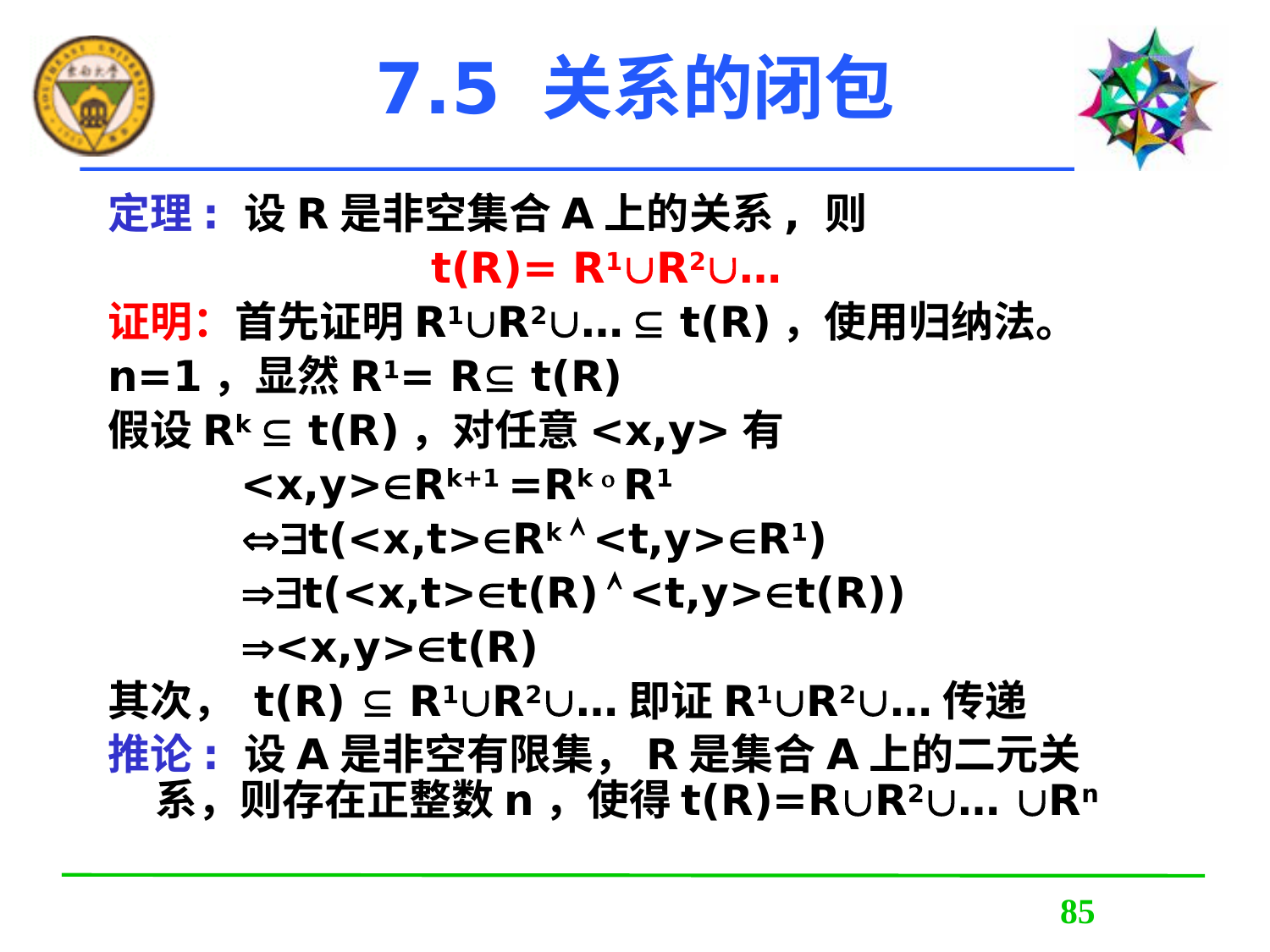

# 7.5 关系的闭包
定理: 设R是非空集合A上的关系, 则
t(R)= R1∪R2∪…
证明：首先证明R1∪R2∪… ⊆ t(R)，使用归纳法。
n=1，显然R1= R⊆ t(R)
假设Rk ⊆ t(R)，对任意<x,y>有
         <x,y>∈Rk+1 =Rk ο R1
         ⇔∃t(<x,t>∈Rk ∧ <t,y>∈R1)
         ⇒∃t(<x,t>∈t(R) ∧ <t,y>∈t(R))
         ⇒<x,y>∈t(R)
其次， t(R) ⊆ R1∪R2∪…即证R1∪R2∪…传递
推论: 设A是非空有限集，R是集合A上的二元关系，则存在正整数n，使得t(R)=R∪R2∪… ∪Rn